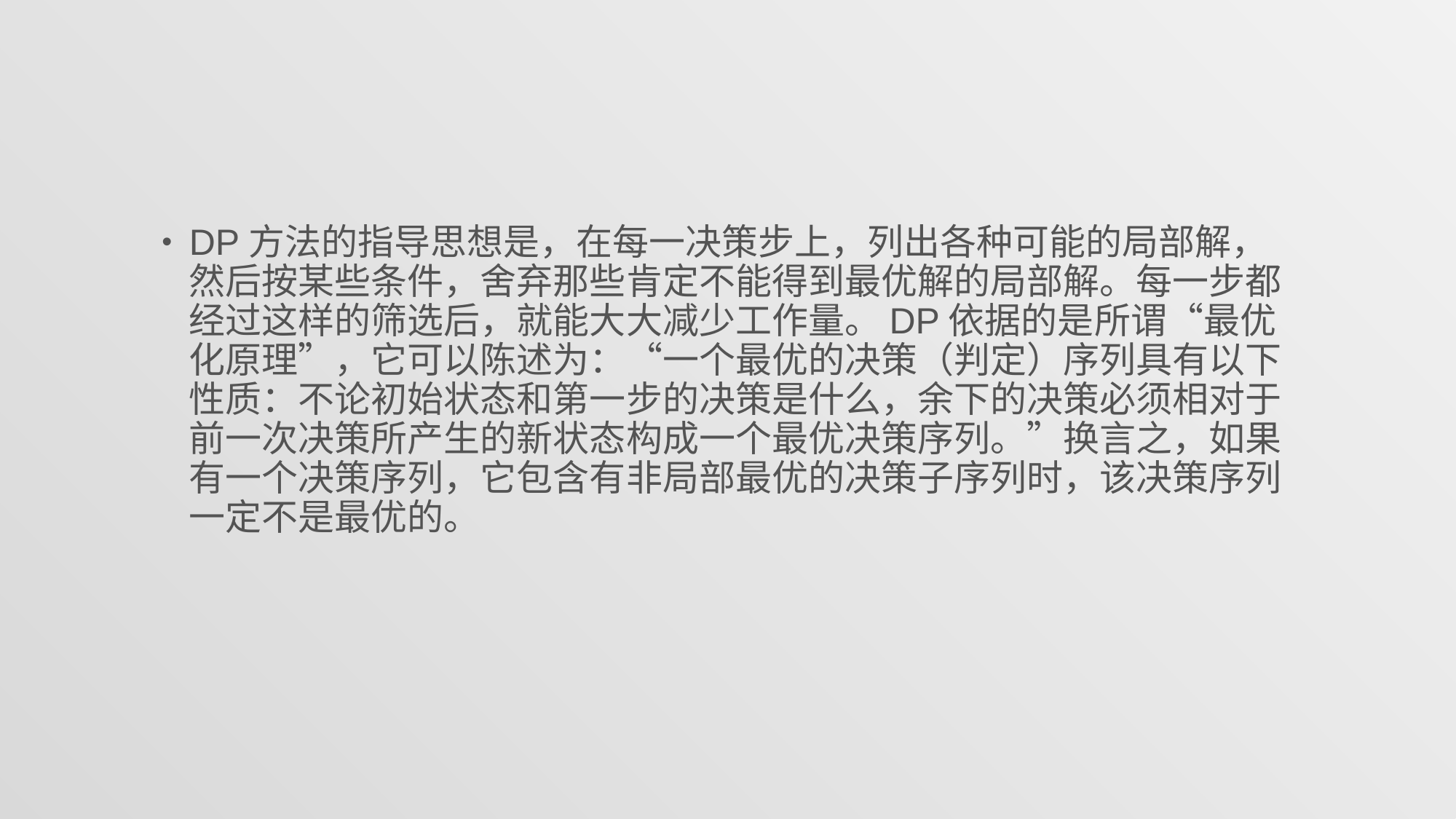

#
DP方法的指导思想是，在每一决策步上，列出各种可能的局部解，然后按某些条件，舍弃那些肯定不能得到最优解的局部解。每一步都经过这样的筛选后，就能大大减少工作量。DP依据的是所谓“最优化原理”，它可以陈述为：“一个最优的决策（判定）序列具有以下性质：不论初始状态和第一步的决策是什么，余下的决策必须相对于前一次决策所产生的新状态构成一个最优决策序列。”换言之，如果有一个决策序列，它包含有非局部最优的决策子序列时，该决策序列一定不是最优的。